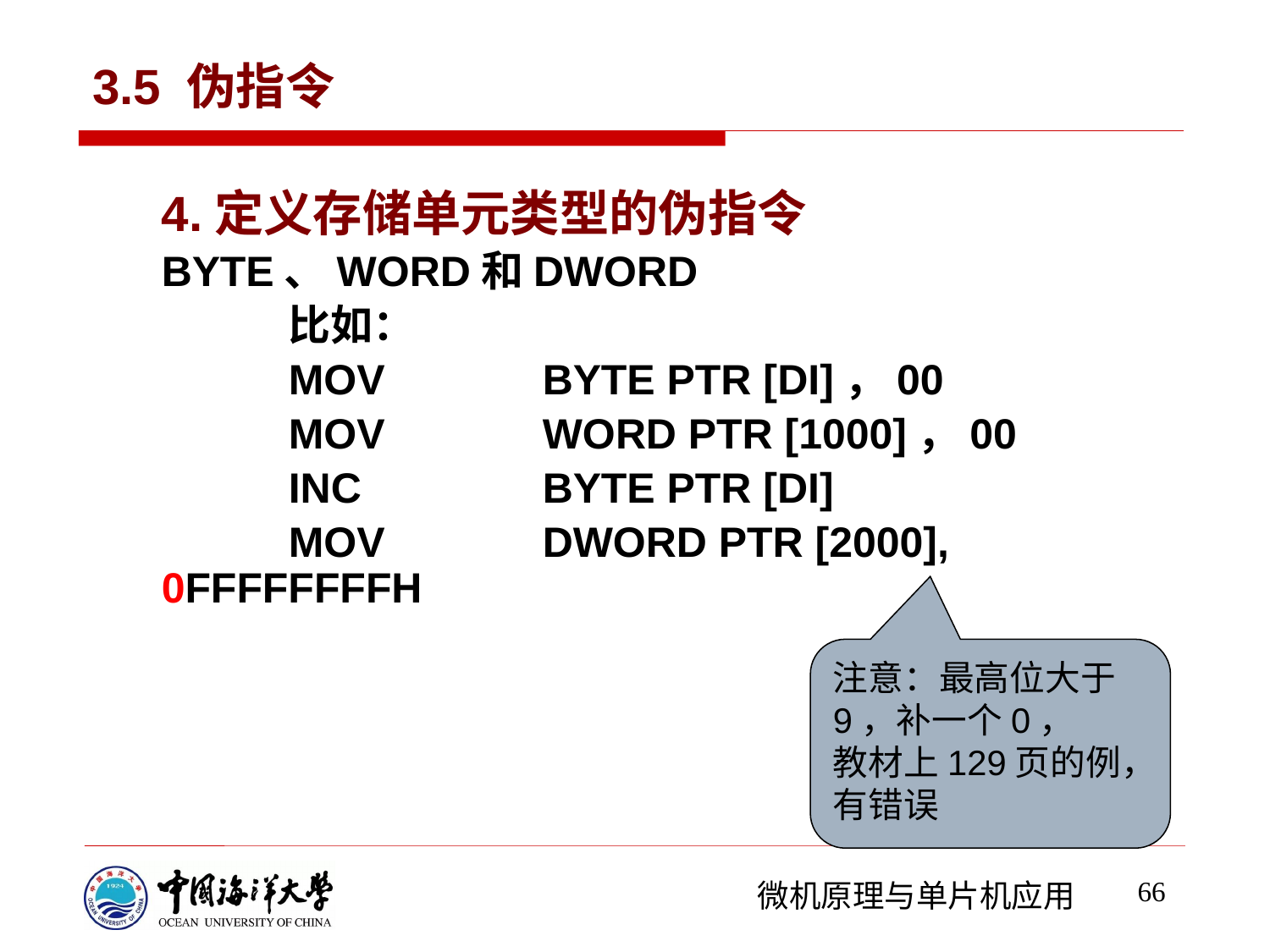

# 3.5 伪指令
4.定义存储单元类型的伪指令
BYTE、WORD和DWORD
	比如：
	MOV 		BYTE PTR [DI]，00
	MOV 		WORD PTR [1000]，00
	INC 		BYTE PTR [DI]
	MOV 		DWORD PTR [2000], 0FFFFFFFFH
注意：最高位大于9，补一个0，
教材上129页的例，有错误
66